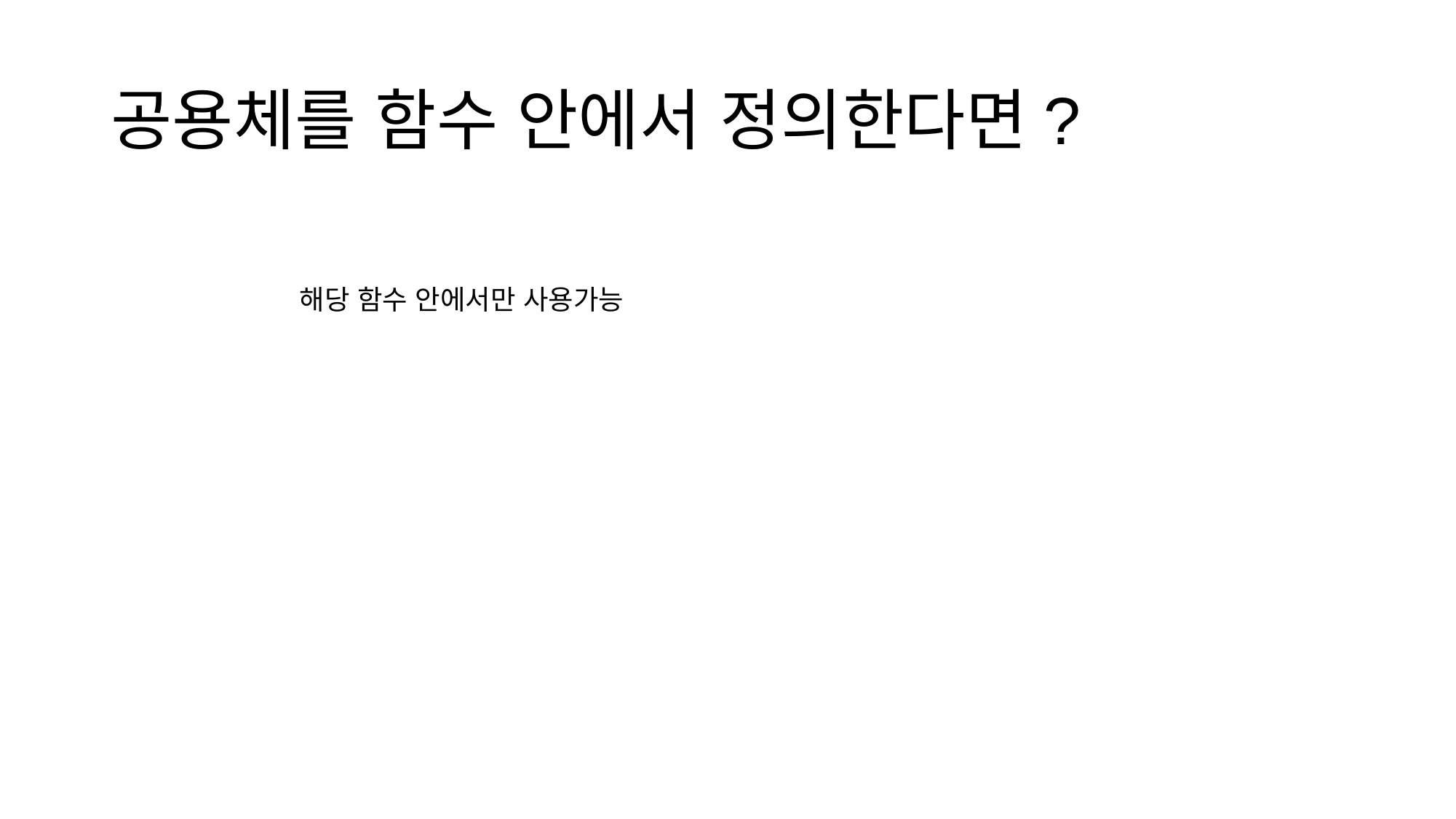

# 공용체를 함수 안에서 정의한다면?
해당 함수 안에서만 사용가능